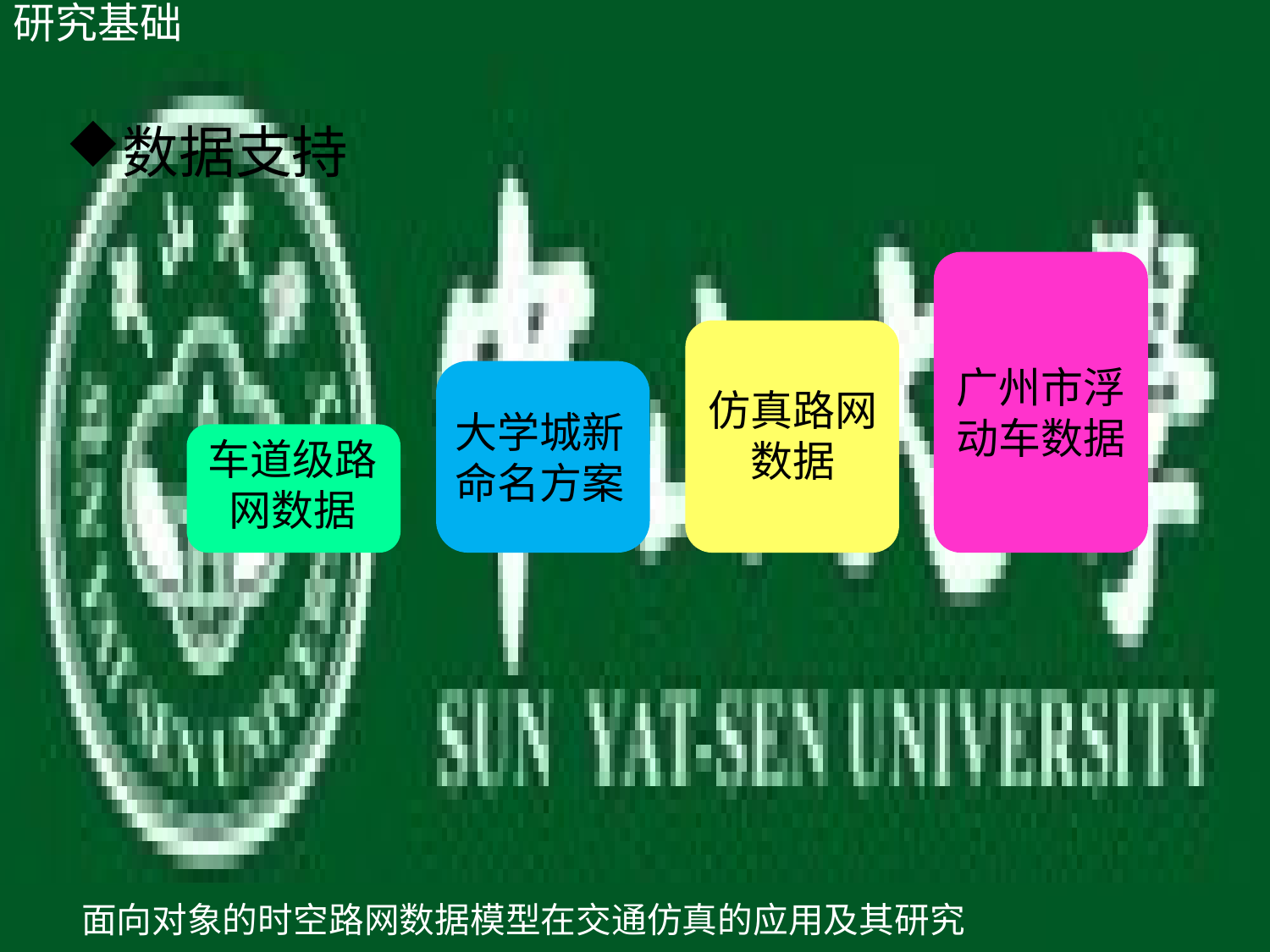

# 研究基础
21
数据支持

广州市浮动车数据

仿真路网数据

大学城新命名方案

车道级路网数据